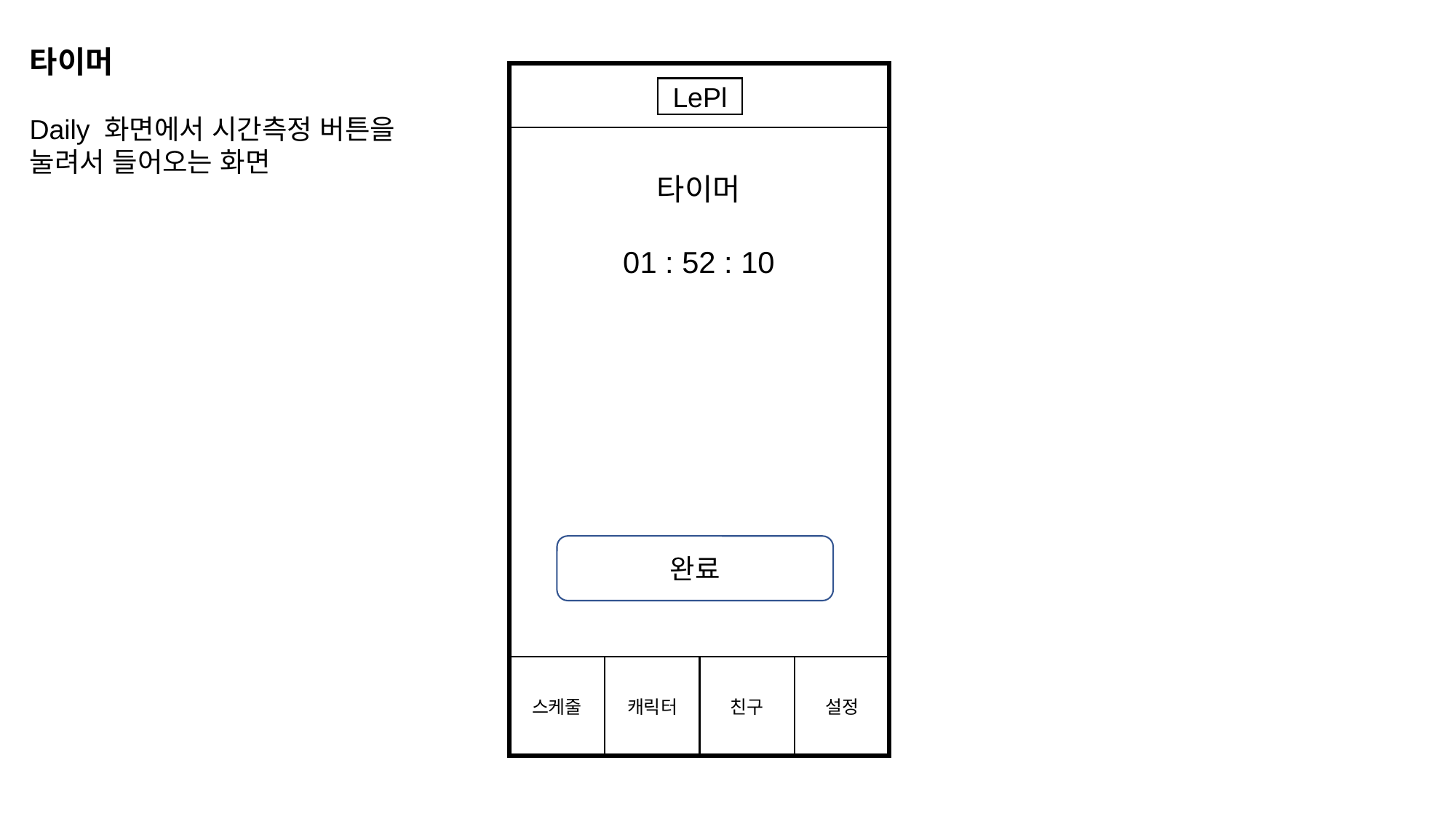

타이머

Daily 화면에서 시간측정 버튼을
눌려서 들어오는 화면

LePl
타이머

01 : 52 : 10
완료
스케줄
캐릭터
친구
설정